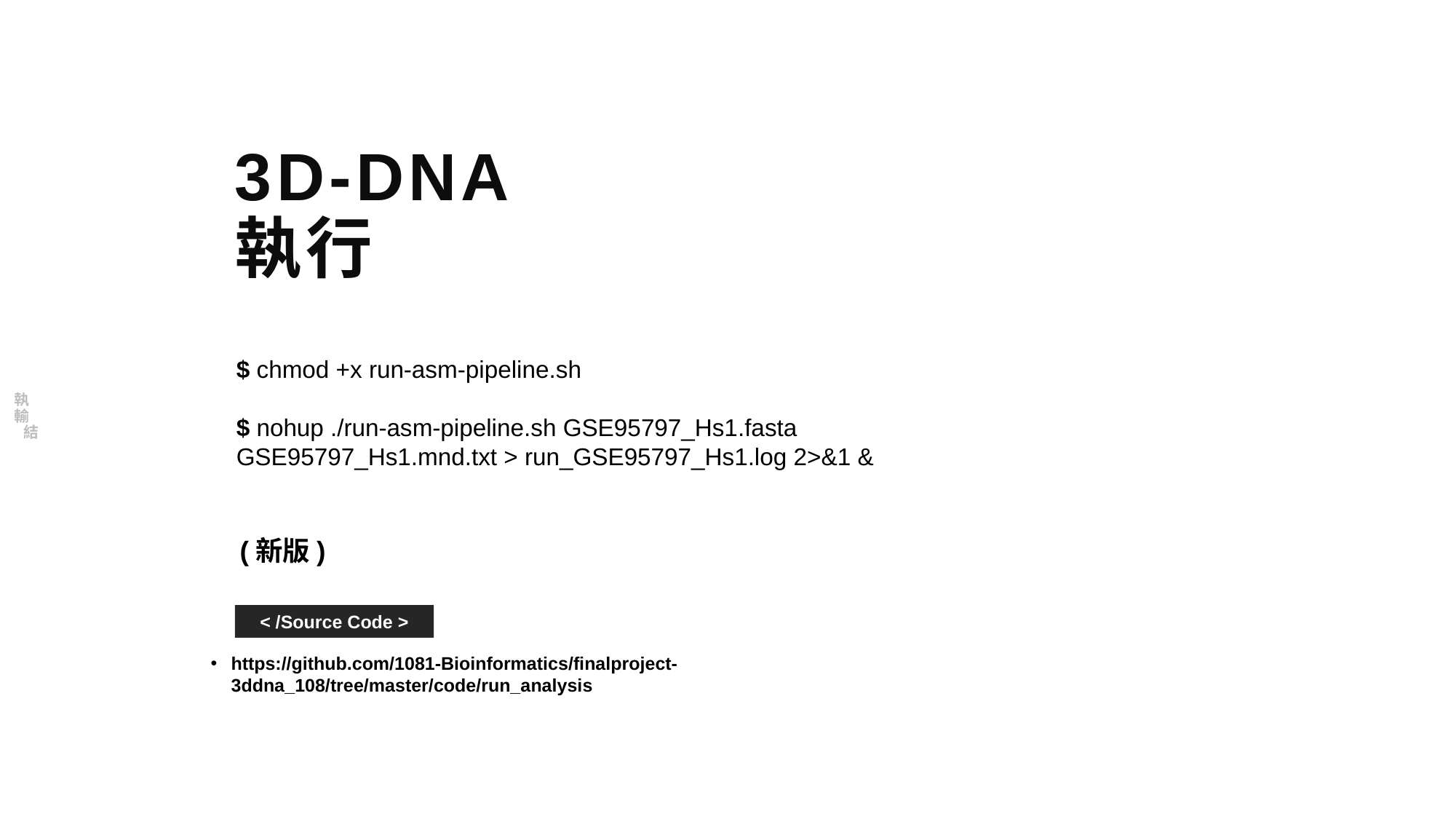

執行輸出結果
# 3D-DNA 執行
$ chmod +x run-asm-pipeline.sh

$ nohup ./run-asm-pipeline.sh GSE95797_Hs1.fasta GSE95797_Hs1.mnd.txt > run_GSE95797_Hs1.log 2>&1 &
(新版)
< /Source Code >
https://github.com/1081-Bioinformatics/finalproject-3ddna_108/tree/master/code/run_analysis